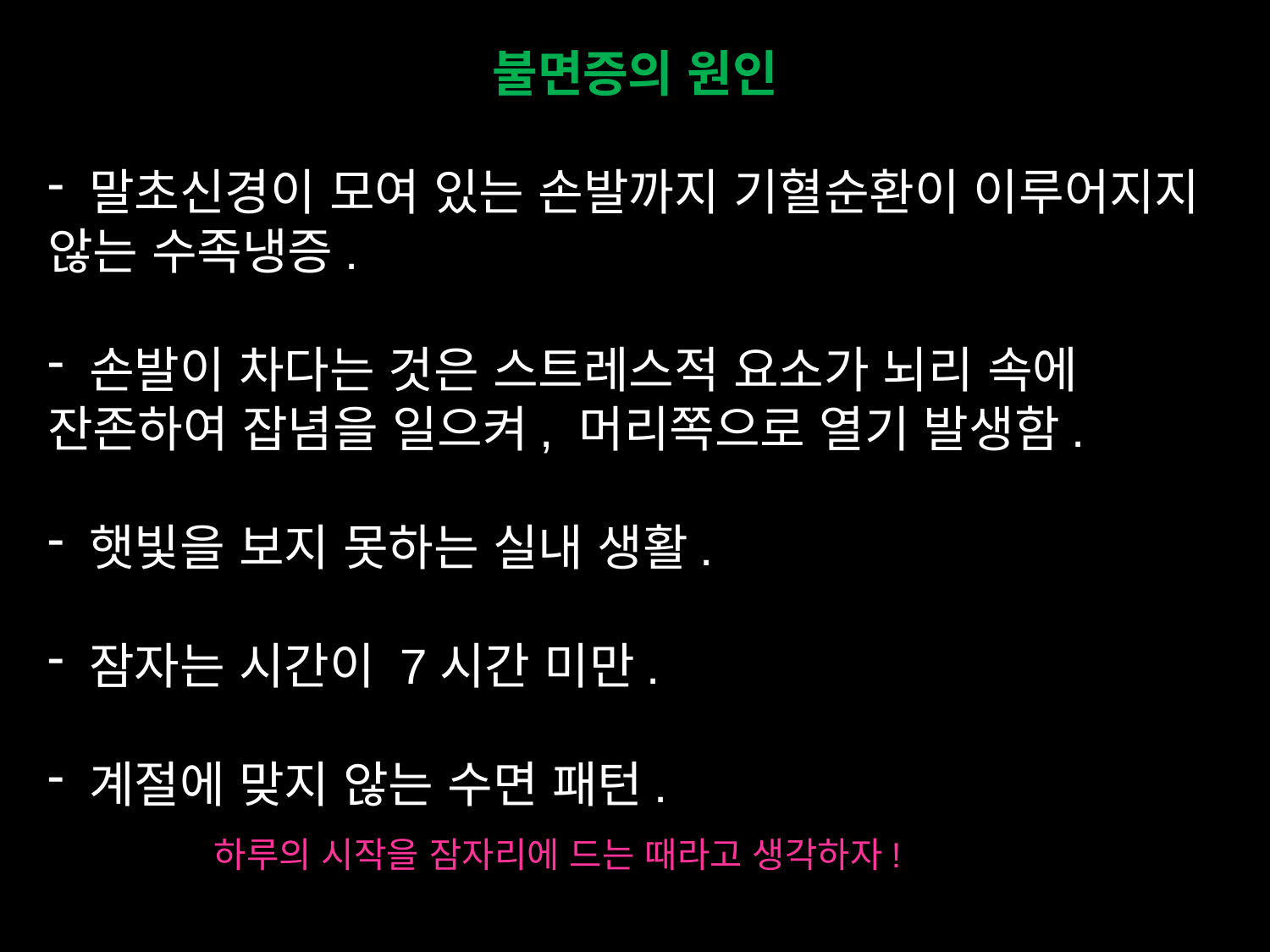

불면증의 원인

 말초신경이 모여 있는 손발까지 기혈순환이 이루어지지 않는 수족냉증.

 손발이 차다는 것은 스트레스적 요소가 뇌리 속에 잔존하여 잡념을 일으켜, 머리쪽으로 열기 발생함.

 햇빛을 보지 못하는 실내 생활.

 잠자는 시간이 7시간 미만.

 계절에 맞지 않는 수면 패턴.
하루의 시작을 잠자리에 드는 때라고 생각하자!